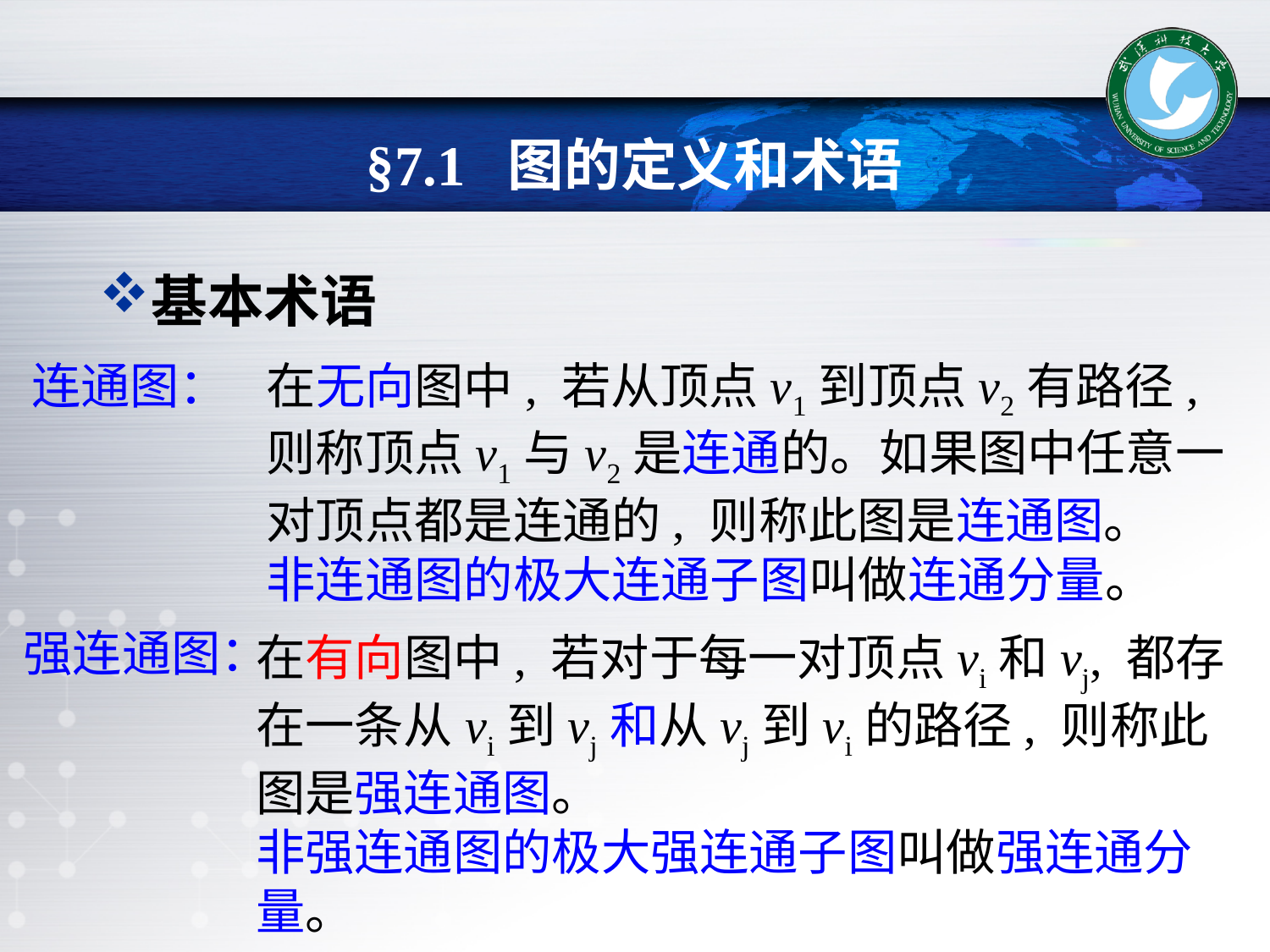

# §7.1  图的定义和术语
基本术语

连通图：
在无向图中, 若从顶点v1到顶点v2有路径, 则称顶点v1与v2是连通的。如果图中任意一对顶点都是连通的, 则称此图是连通图。
非连通图的极大连通子图叫做连通分量。
强连通图：
在有向图中, 若对于每一对顶点vi和vj, 都存在一条从vi到vj和从vj到vi的路径, 则称此图是强连通图。
非强连通图的极大强连通子图叫做强连通分量。